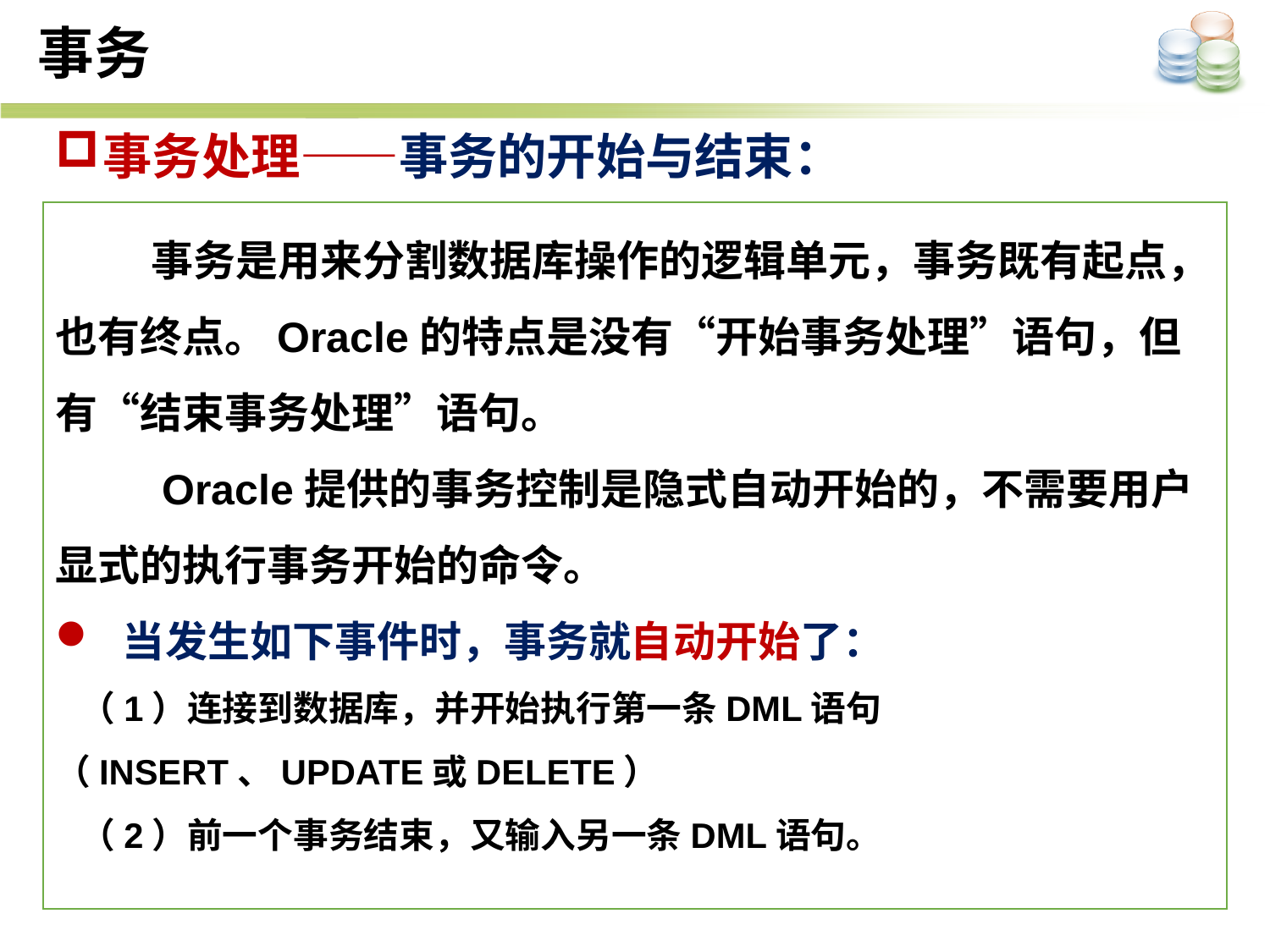

事务
事务处理——事务的开始与结束：
         事务是用来分割数据库操作的逻辑单元，事务既有起点，也有终点。Oracle的特点是没有“开始事务处理”语句，但有“结束事务处理”语句。
         Oracle提供的事务控制是隐式自动开始的，不需要用户显式的执行事务开始的命令。
 当发生如下事件时，事务就自动开始了：
  （1）连接到数据库，并开始执行第一条DML语句（INSERT、UPDATE或DELETE）
  （2）前一个事务结束，又输入另一条DML语句。

15